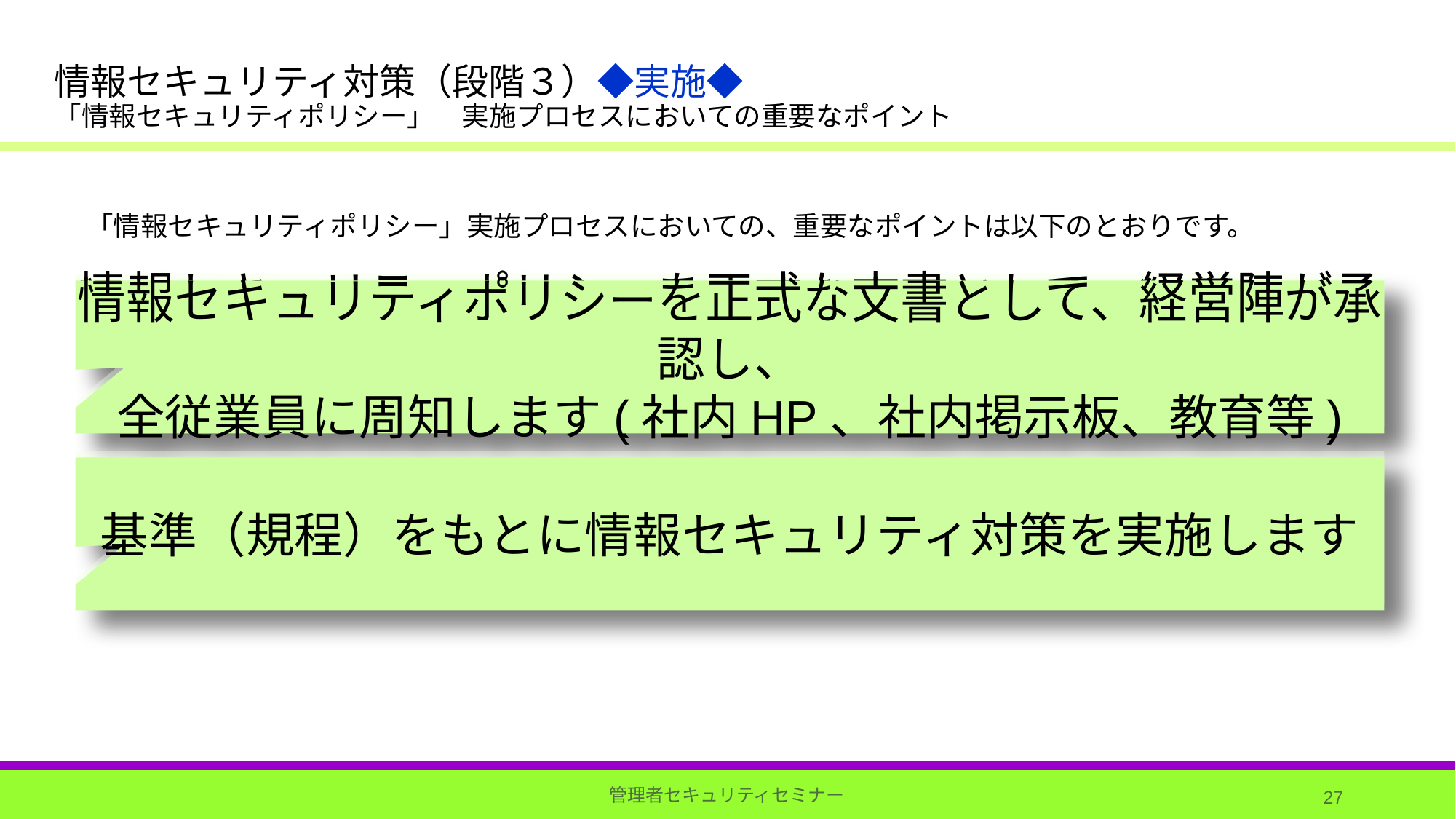

# 情報セキュリティ対策（段階３）◆実施◆ 「情報セキュリティポリシー」　実施プロセスにおいての重要なポイント

「情報セキュリティポリシー」実施プロセスにおいての、重要なポイントは以下のとおりです。

情報セキュリティポリシーを正式な文書として、経営陣が承認し、
全従業員に周知します(社内HP、社内掲示板、教育等)
情報セキュリティポリシーを正式な文書として、経営陣が承認し、
全従業員に周知します(社内HP、社内掲示板、教育等)
基準（規程）をもとに情報セキュリティ対策を実施します
基準（規程）をもとに情報セキュリティ対策を実施します
管理者セキュリティセミナー
27